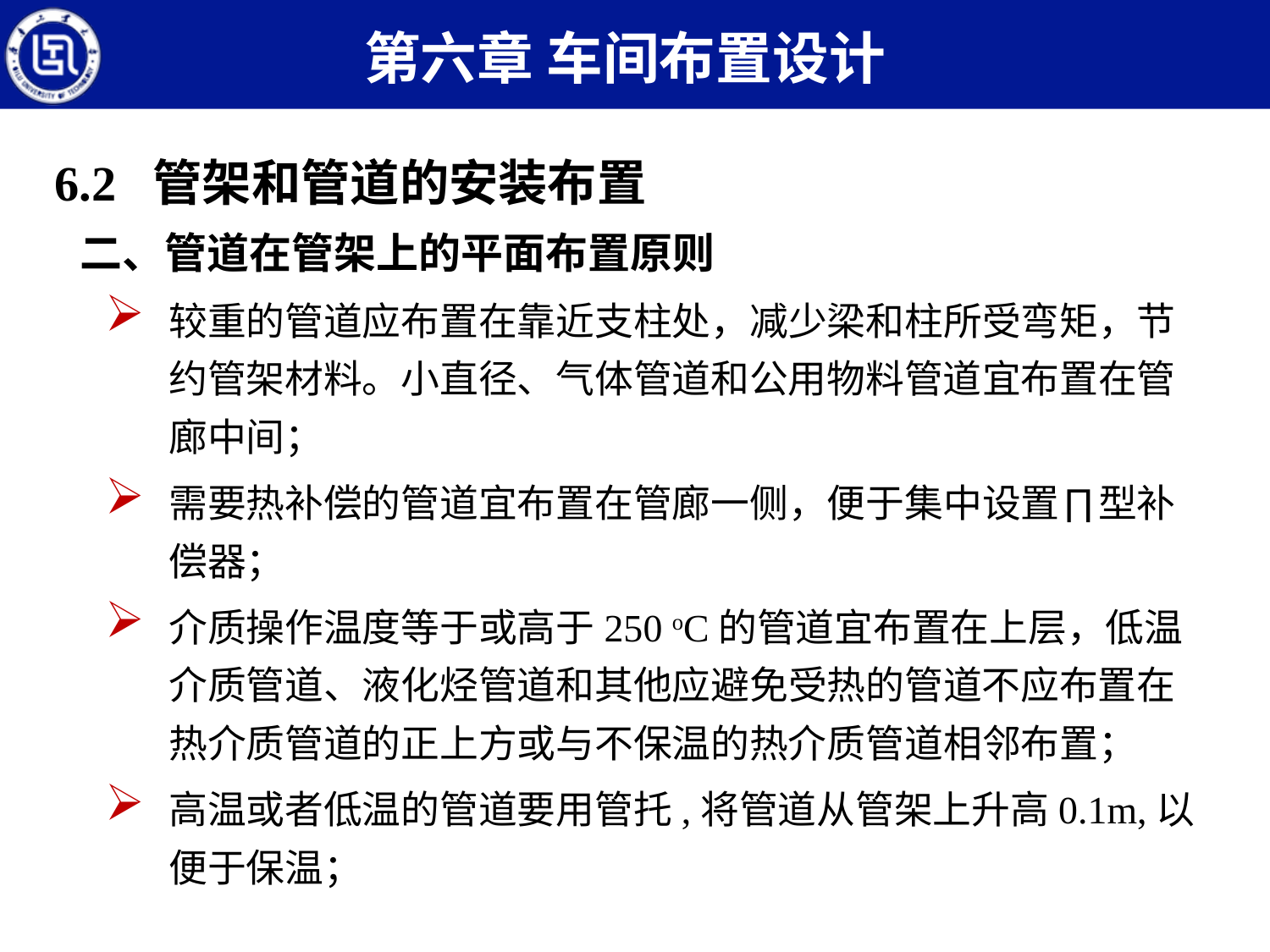

第六章 车间布置设计
6.2  管架和管道的安装布置
二、管道在管架上的平面布置原则
较重的管道应布置在靠近支柱处，减少梁和柱所受弯矩，节约管架材料。小直径、气体管道和公用物料管道宜布置在管廊中间；
需要热补偿的管道宜布置在管廊一侧，便于集中设置∏型补偿器；
介质操作温度等于或高于250 oC的管道宜布置在上层，低温介质管道、液化烃管道和其他应避免受热的管道不应布置在热介质管道的正上方或与不保温的热介质管道相邻布置；
高温或者低温的管道要用管托,将管道从管架上升高0.1m,以便于保温；